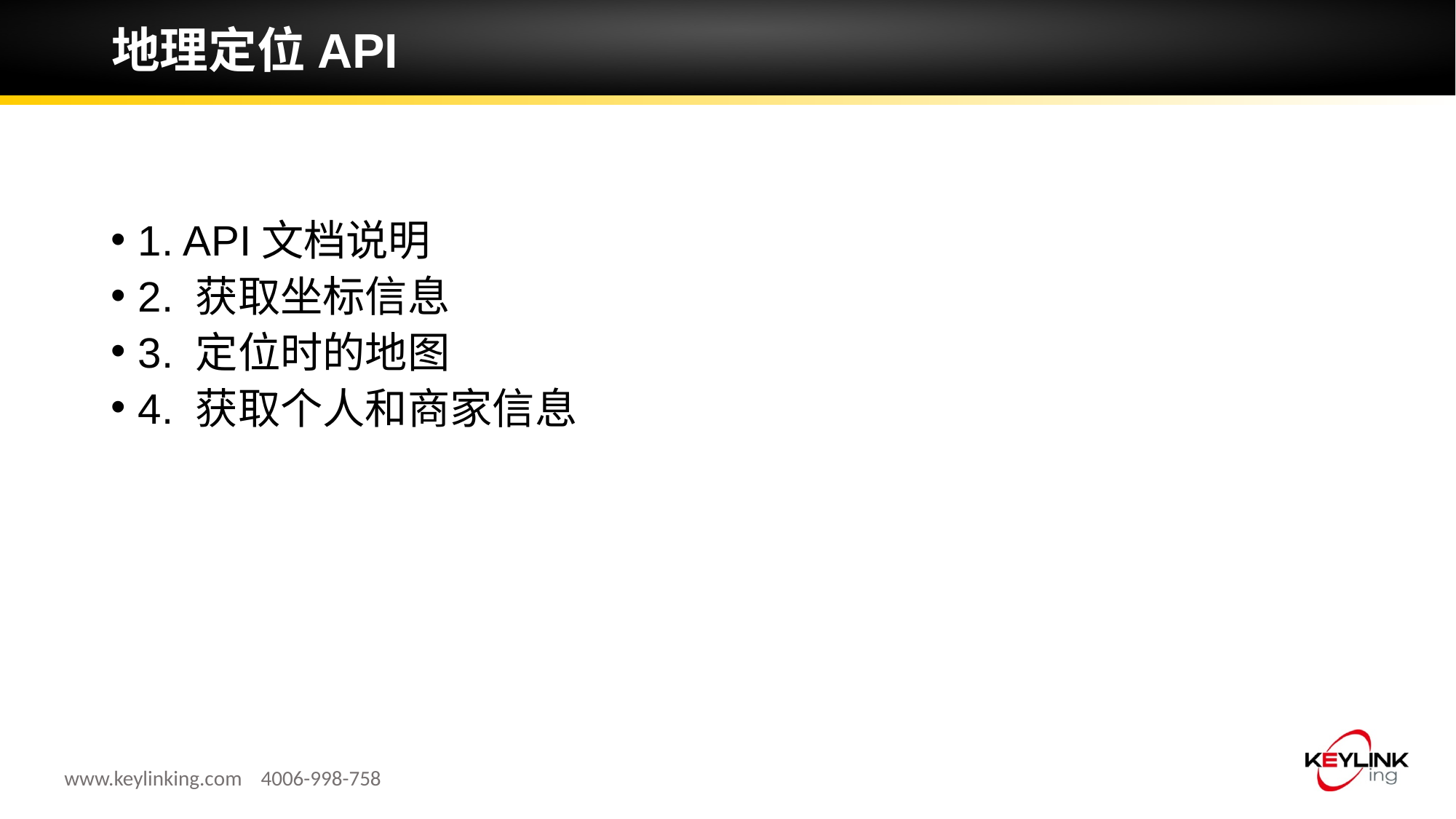

# 地理定位API
1. API文档说明
2. 获取坐标信息
3. 定位时的地图
4. 获取个人和商家信息